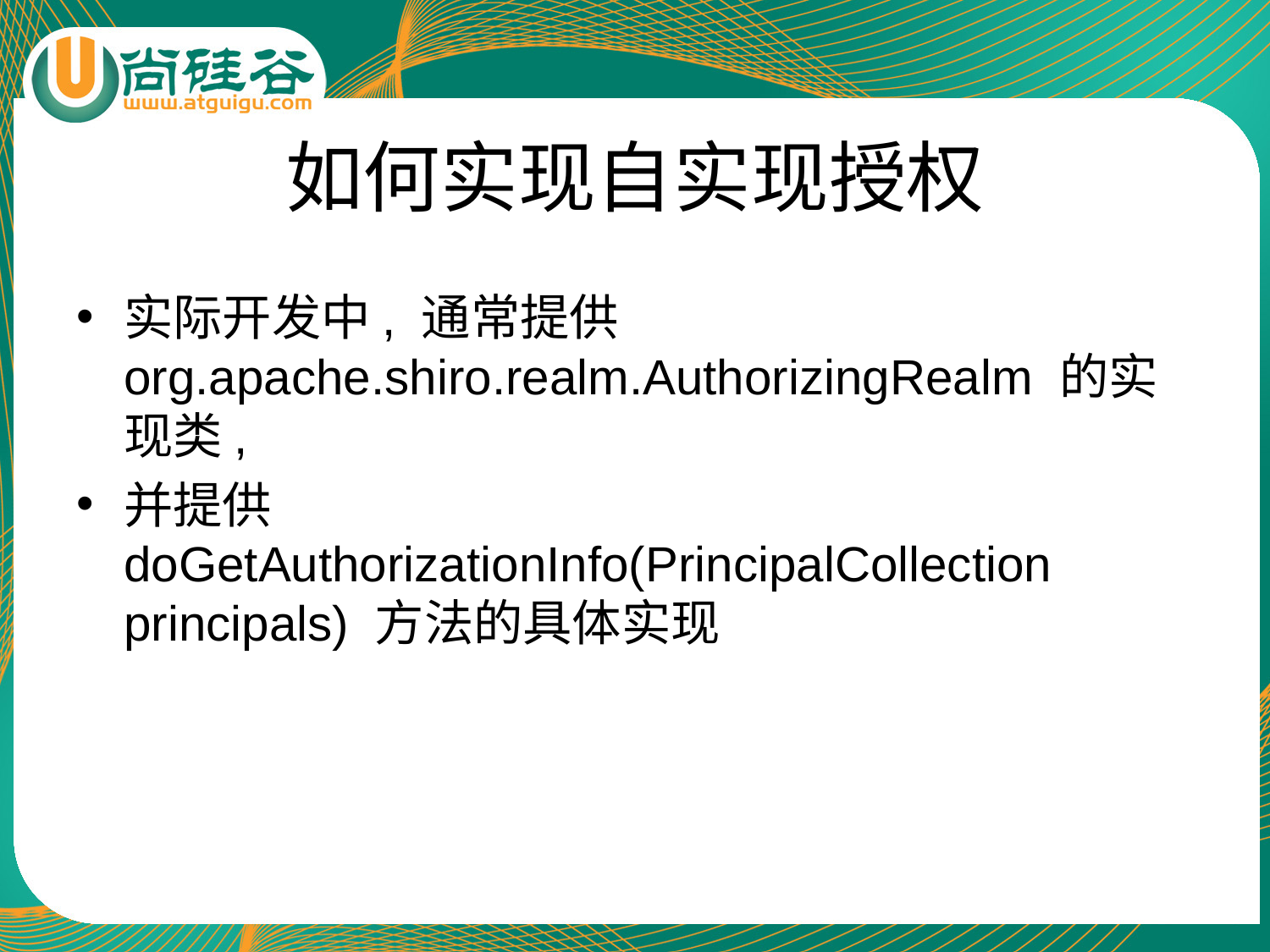

# 如何实现自实现授权
实际开发中, 通常提供  org.apache.shiro.realm.AuthorizingRealm 的实现类,
并提供 doGetAuthorizationInfo(PrincipalCollection principals) 方法的具体实现